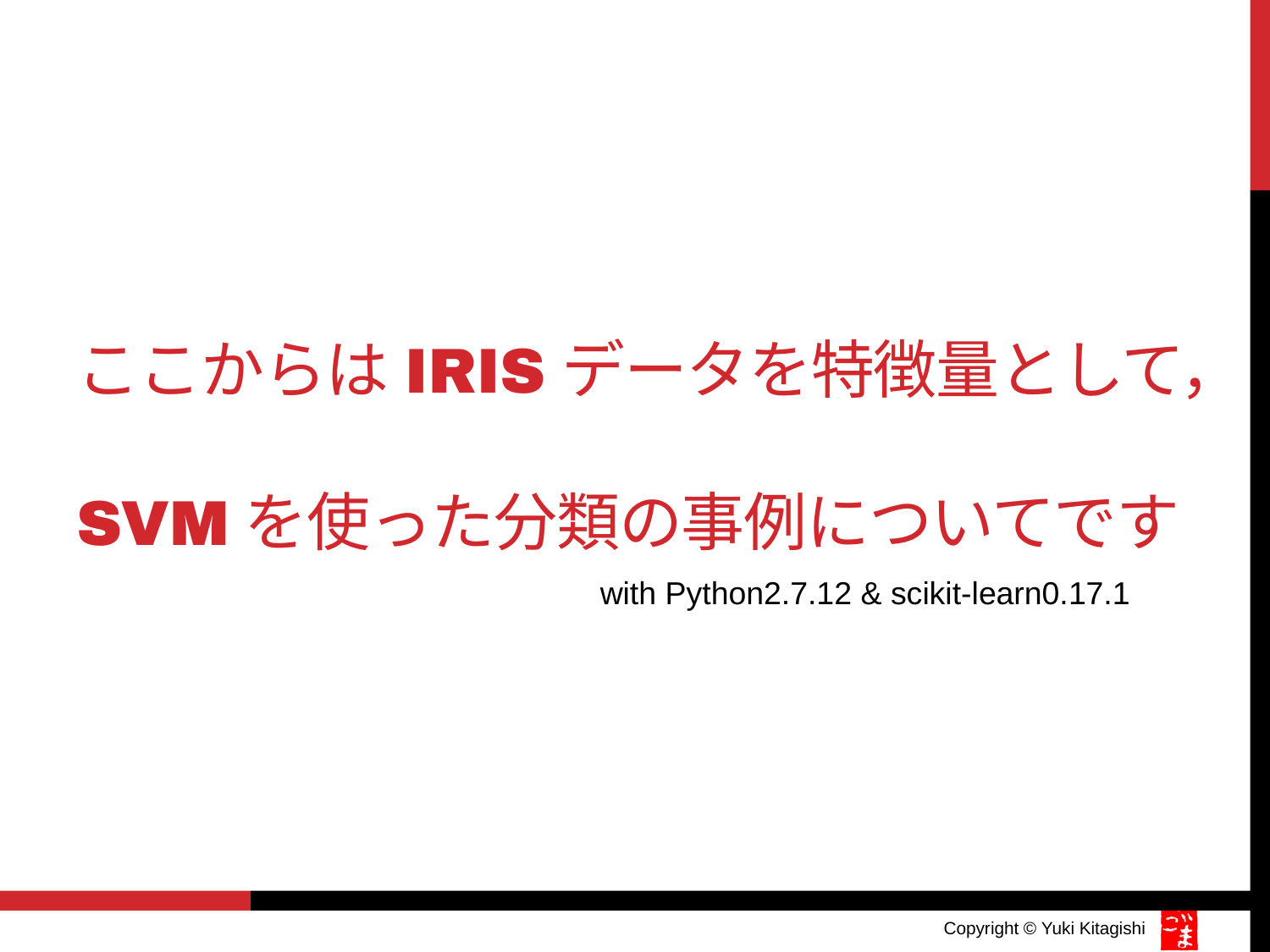

# ここからはirisデータを特徴量として， svmを使った分類の事例についてです
with Python2.7.12 & scikit-learn0.17.1
Copyright © Yuki Kitagishi